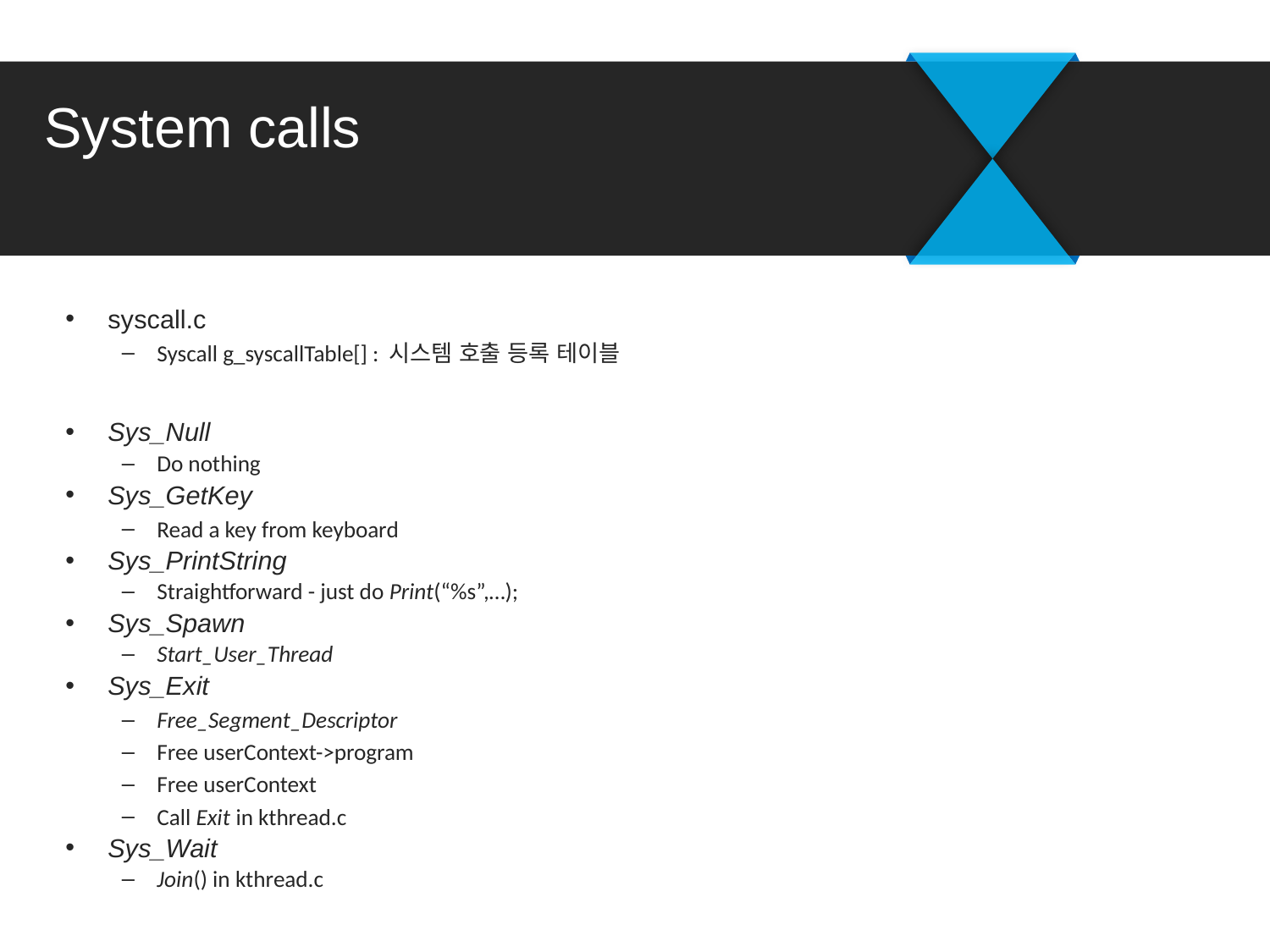

# System calls

syscall.c
Syscall g_syscallTable[] : 시스템 호출 등록 테이블

Sys_Null
Do nothing
Sys_GetKey
Read a key from keyboard
Sys_PrintString
Straightforward - just do Print(“%s”,…);
Sys_Spawn
Start_User_Thread
Sys_Exit
Free_Segment_Descriptor
Free userContext->program
Free userContext
Call Exit in kthread.c
Sys_Wait
Join() in kthread.c